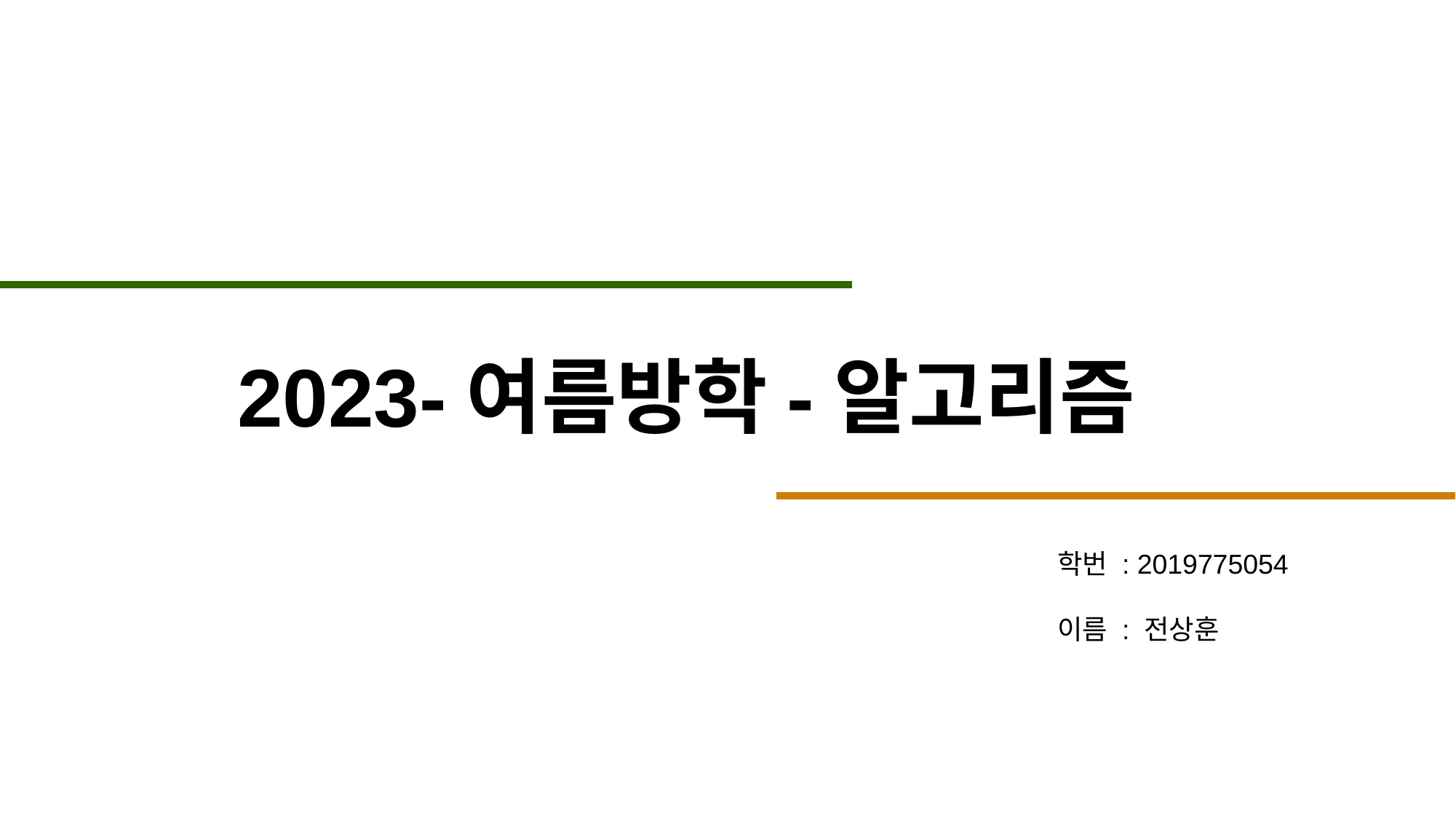

2023-여름방학-알고리즘
학번 : 2019775054

이름 : 전상훈